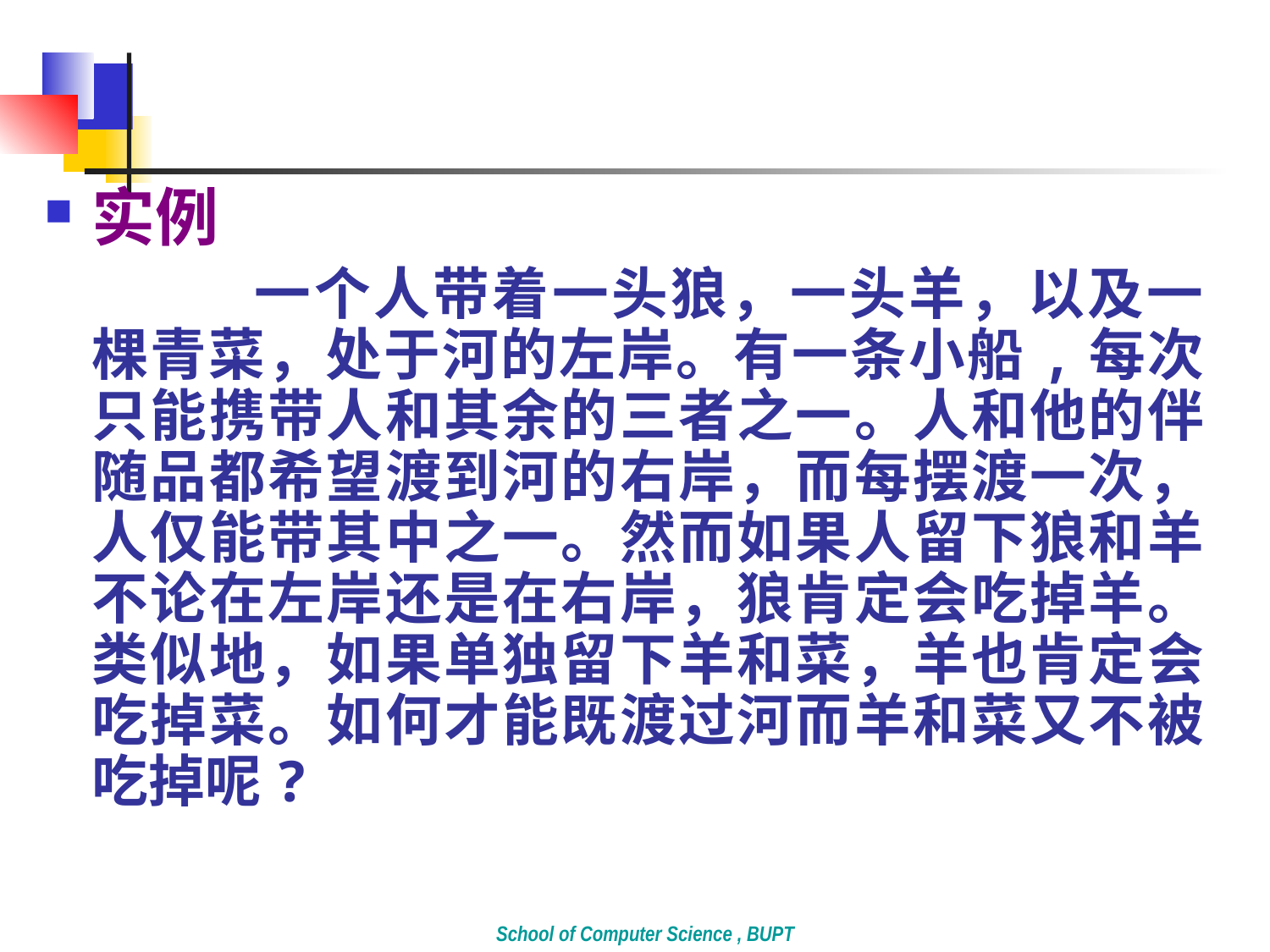

#
实例
		 一个人带着一头狼，一头羊，以及一棵青菜，处于河的左岸。有一条小船,每次只能携带人和其余的三者之一。人和他的伴随品都希望渡到河的右岸，而每摆渡一次，人仅能带其中之一。然而如果人留下狼和羊不论在左岸还是在右岸，狼肯定会吃掉羊。类似地，如果单独留下羊和菜，羊也肯定会吃掉菜。如何才能既渡过河而羊和菜又不被吃掉呢?

School of Computer Science , BUPT
6